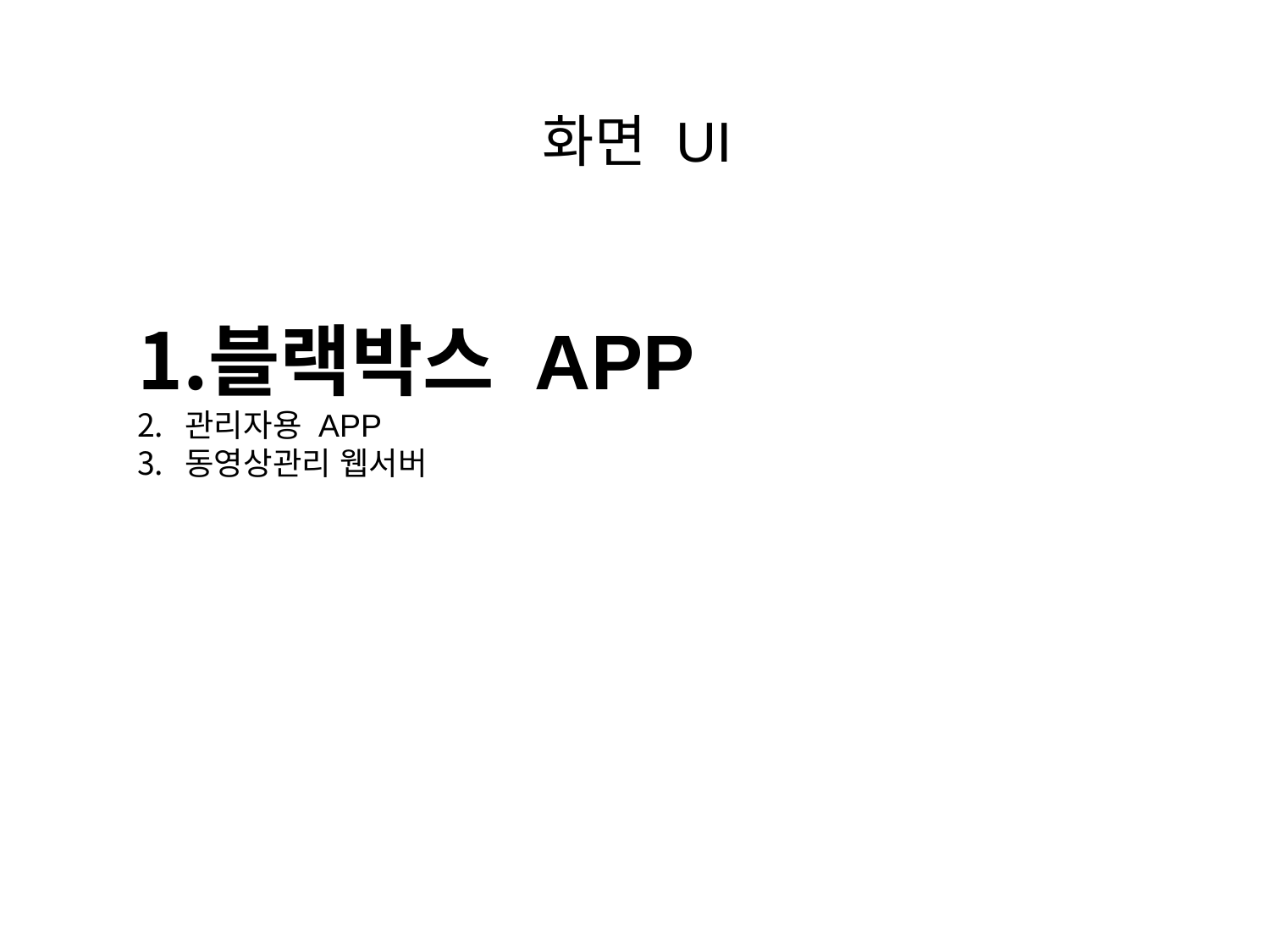

화면 UI
블랙박스 APP
관리자용 APP
동영상관리 웹서버